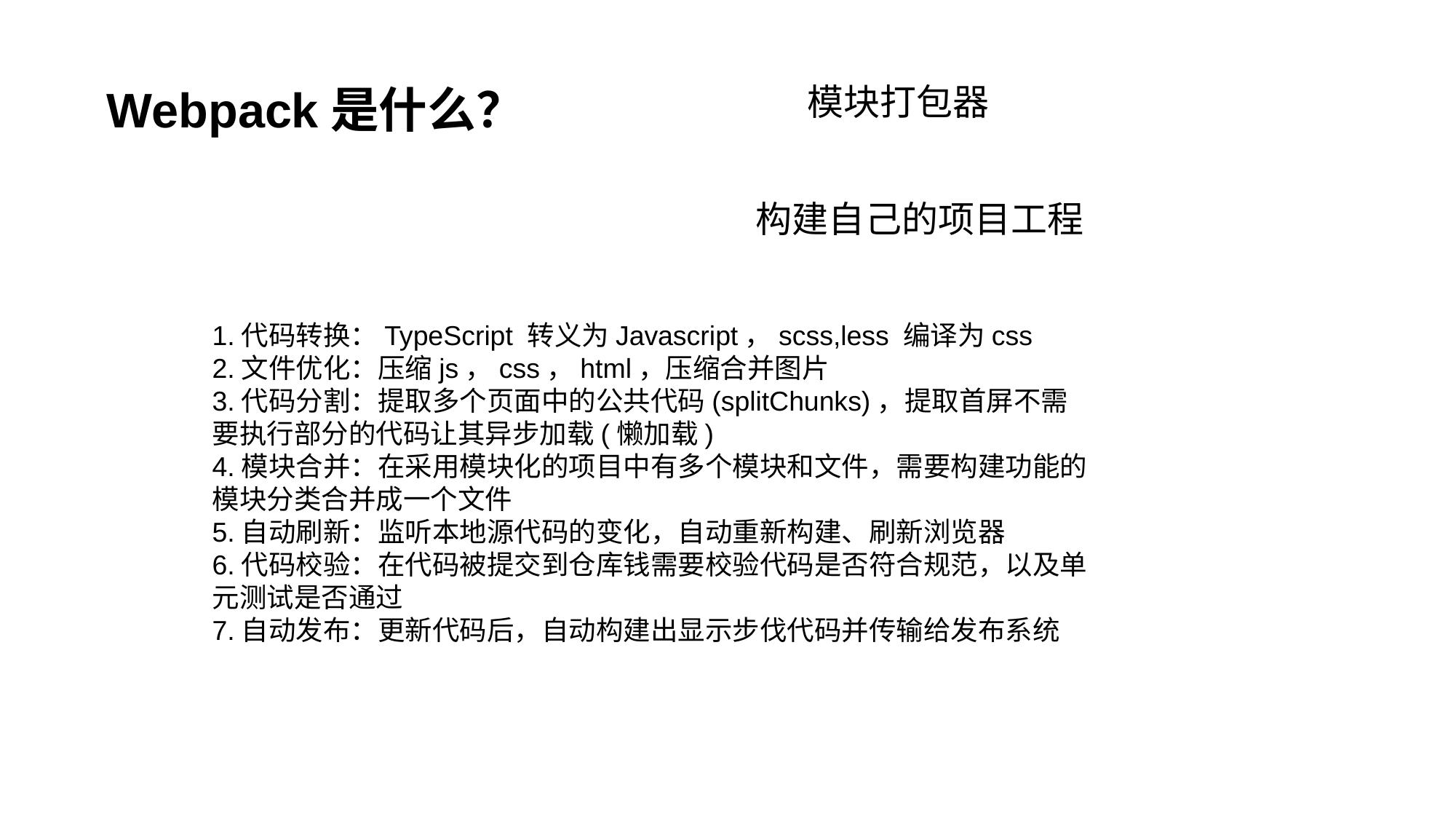

# Webpack是什么？
模块打包器
构建自己的项目工程
1.代码转换：TypeScript 转义为Javascript，scss,less 编译为css
2.文件优化：压缩js，css，html，压缩合并图片
3.代码分割：提取多个页面中的公共代码(splitChunks)，提取首屏不需要执行部分的代码让其异步加载(懒加载)
4.模块合并：在采用模块化的项目中有多个模块和文件，需要构建功能的模块分类合并成一个文件
5.自动刷新：监听本地源代码的变化，自动重新构建、刷新浏览器
6.代码校验：在代码被提交到仓库钱需要校验代码是否符合规范，以及单元测试是否通过
7.自动发布：更新代码后，自动构建出显示步伐代码并传输给发布系统